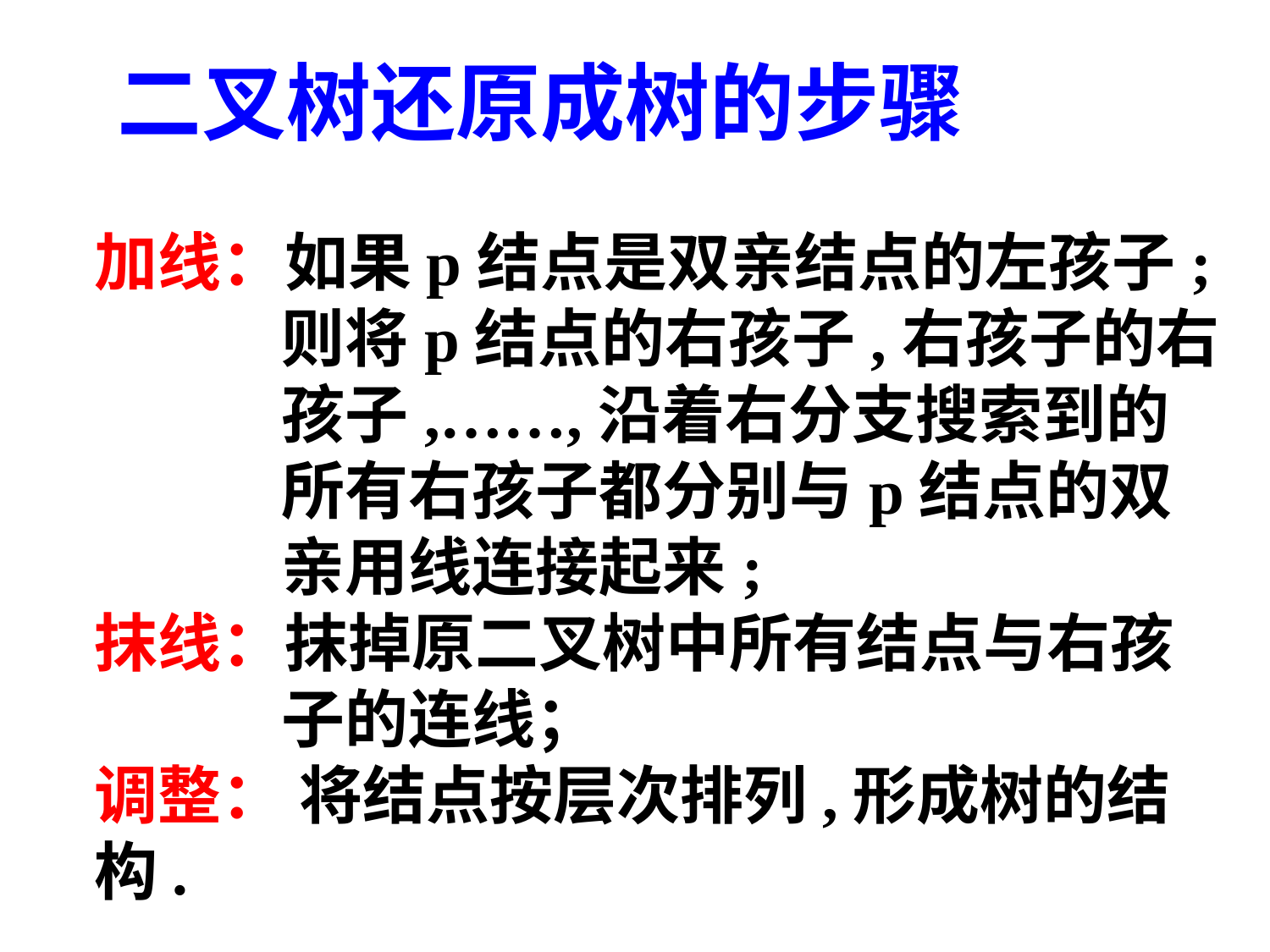

二叉树还原成树的步骤
加线：如果p结点是双亲结点的左孩子;
            则将p结点的右孩子,右孩子的右
            孩子,……,沿着右分支搜索到的
            所有右孩子都分别与p结点的双
            亲用线连接起来;
抹线：抹掉原二叉树中所有结点与右孩
            子的连线；
调整： 将结点按层次排列,形成树的结构.